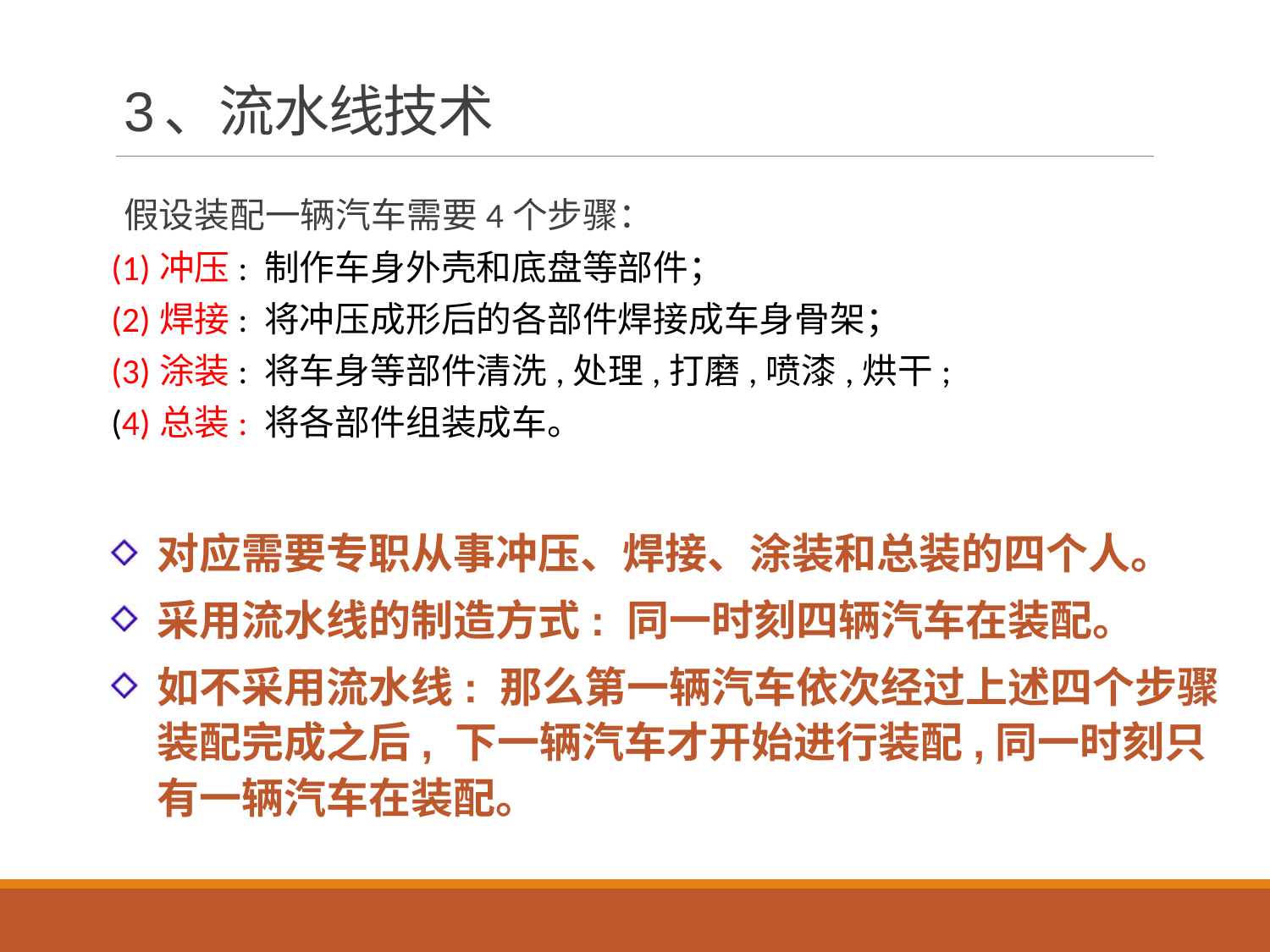

# 3、流水线技术
假设装配一辆汽车需要4个步骤：
(1)冲压: 制作车身外壳和底盘等部件；
(2)焊接: 将冲压成形后的各部件焊接成车身骨架；
(3)涂装: 将车身等部件清洗,处理,打磨,喷漆,烘干;
(4)总装: 将各部件组装成车。
对应需要专职从事冲压、焊接、涂装和总装的四个人。
采用流水线的制造方式: 同一时刻四辆汽车在装配。
如不采用流水线: 那么第一辆汽车依次经过上述四个步骤装配完成之后, 下一辆汽车才开始进行装配,同一时刻只有一辆汽车在装配。